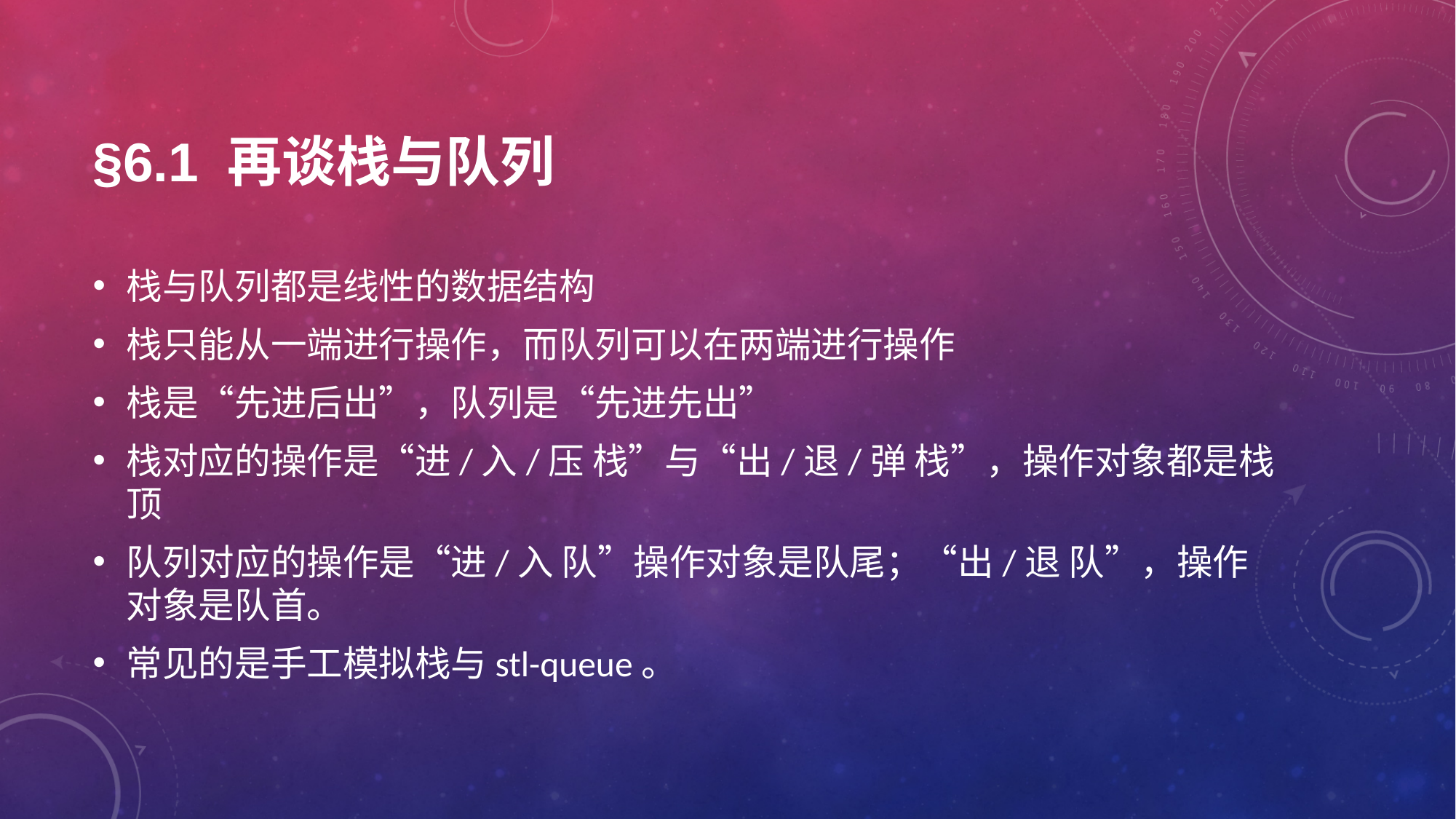

# §6.1 再谈栈与队列
栈与队列都是线性的数据结构
栈只能从一端进行操作，而队列可以在两端进行操作
栈是“先进后出”，队列是“先进先出”
栈对应的操作是“进/入/压 栈”与“出/退/弹 栈”，操作对象都是栈顶
队列对应的操作是“进/入 队”操作对象是队尾；“出/退 队”，操作对象是队首。
常见的是手工模拟栈与stl-queue。